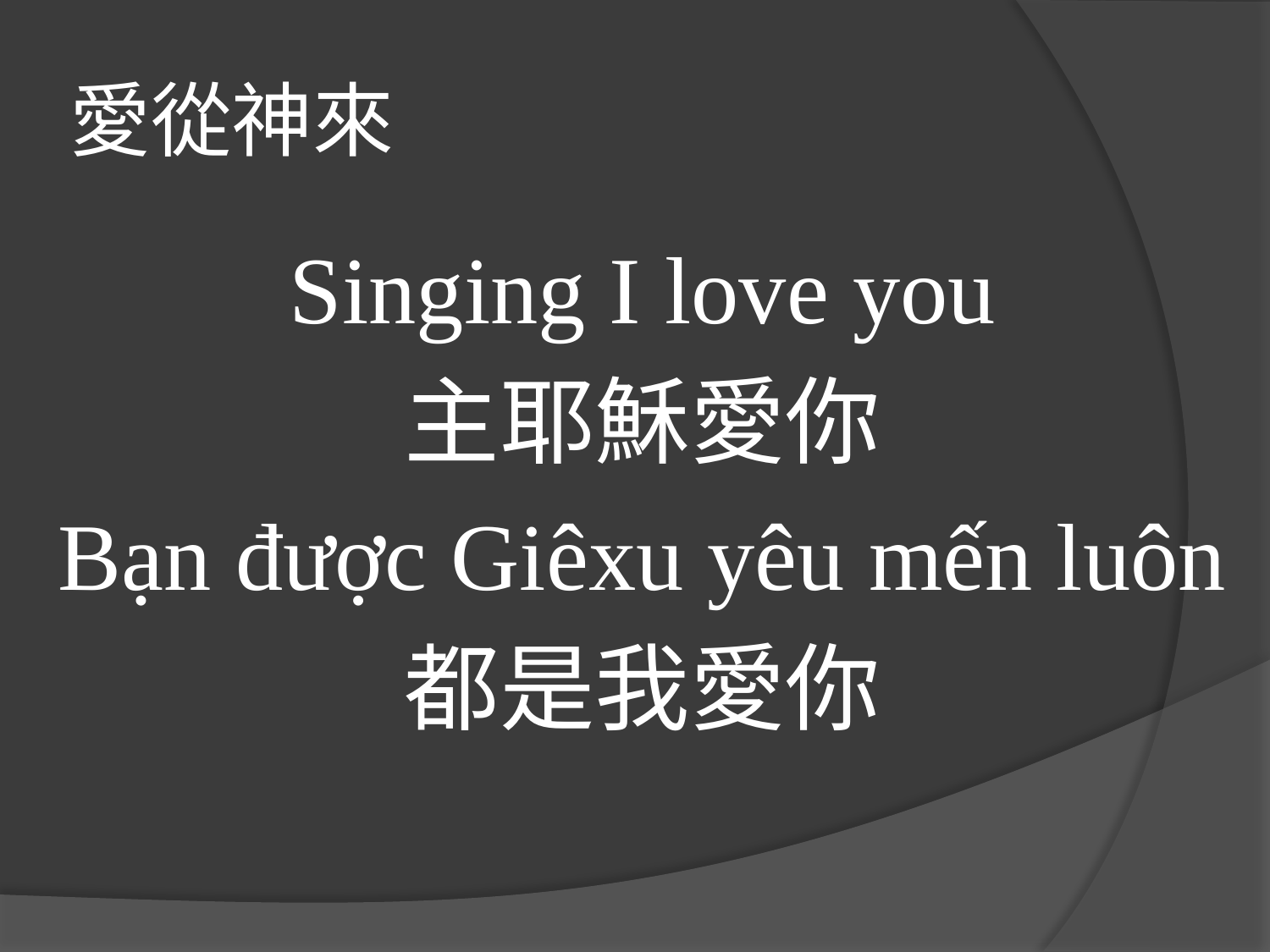

# 愛從神來
Singing I love you
主耶穌愛你
Bạn được Giêxu yêu mến luôn
都是我愛你